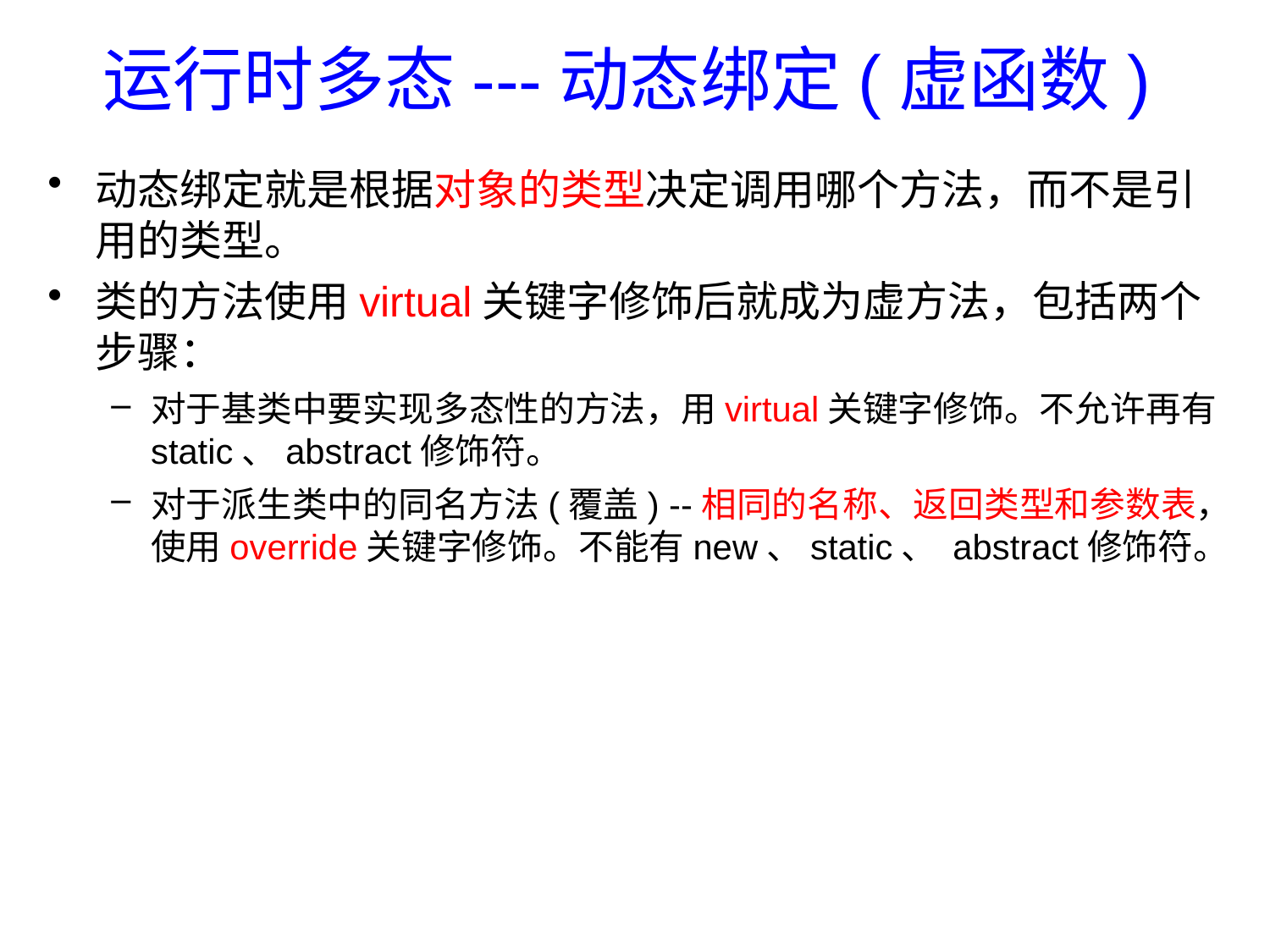

# 运行时多态---动态绑定(虚函数)
动态绑定就是根据对象的类型决定调用哪个方法，而不是引用的类型。
类的方法使用virtual关键字修饰后就成为虚方法，包括两个步骤：
对于基类中要实现多态性的方法，用virtual关键字修饰。不允许再有static、abstract修饰符。
对于派生类中的同名方法(覆盖) --相同的名称、返回类型和参数表，使用override关键字修饰。不能有new、static、 abstract修饰符。